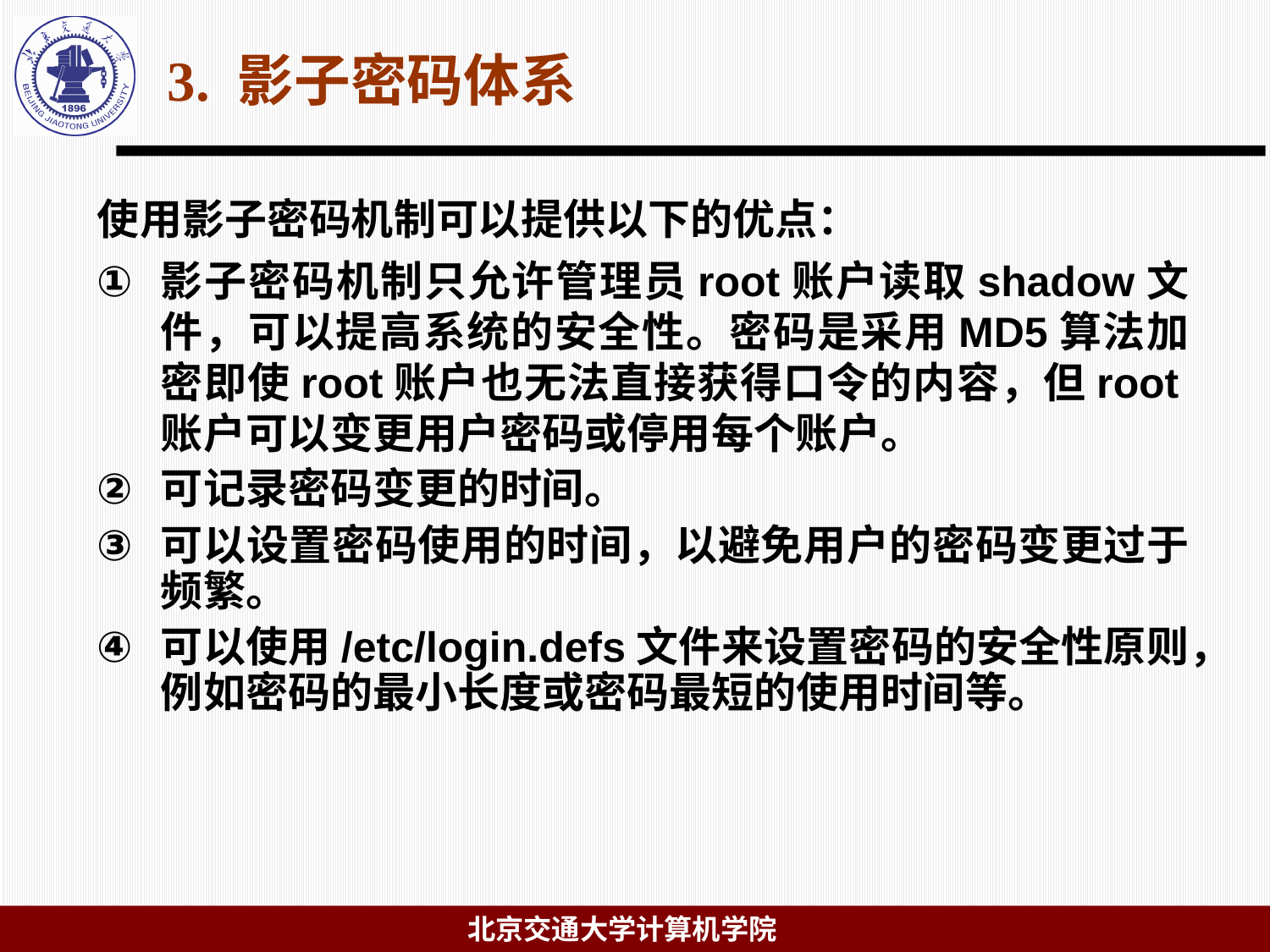

# 3. 影子密码体系
使用影子密码机制可以提供以下的优点：
影子密码机制只允许管理员root账户读取shadow文件，可以提高系统的安全性。密码是采用MD5算法加密即使root账户也无法直接获得口令的内容，但root账户可以变更用户密码或停用每个账户。
可记录密码变更的时间。
可以设置密码使用的时间，以避免用户的密码变更过于频繁。
可以使用/etc/login.defs文件来设置密码的安全性原则，例如密码的最小长度或密码最短的使用时间等。